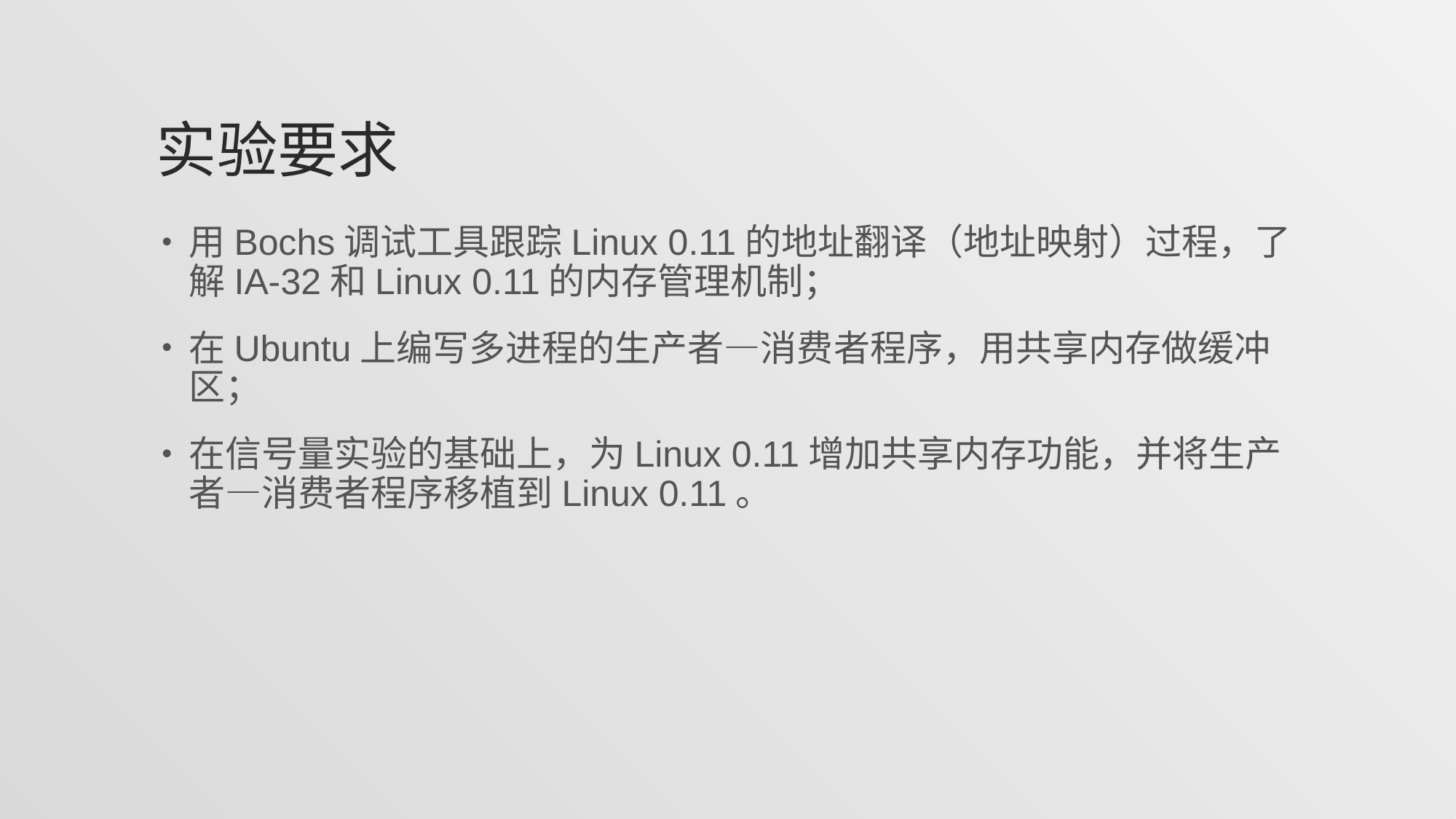

# 实验要求
用Bochs调试工具跟踪Linux 0.11的地址翻译（地址映射）过程，了解IA-32和Linux 0.11的内存管理机制；
在Ubuntu上编写多进程的生产者—消费者程序，用共享内存做缓冲区；
在信号量实验的基础上，为Linux 0.11增加共享内存功能，并将生产者—消费者程序移植到Linux 0.11。